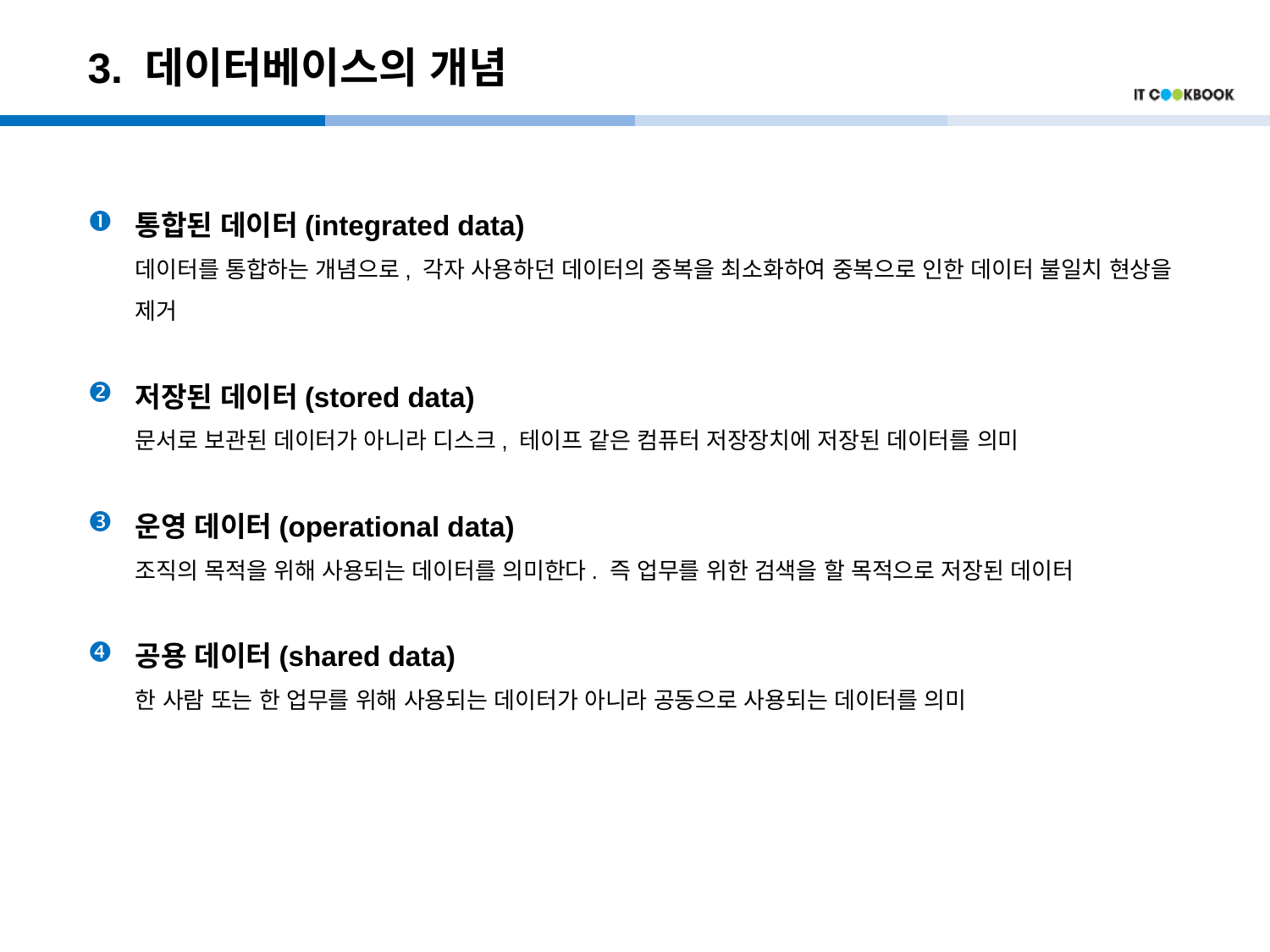

# 3. 데이터베이스의 개념

통합된 데이터(integrated data)
데이터를 통합하는 개념으로, 각자 사용하던 데이터의 중복을 최소화하여 중복으로 인한 데이터 불일치 현상을 제거

저장된 데이터(stored data)
문서로 보관된 데이터가 아니라 디스크, 테이프 같은 컴퓨터 저장장치에 저장된 데이터를 의미

운영 데이터(operational data)
조직의 목적을 위해 사용되는 데이터를 의미한다. 즉 업무를 위한 검색을 할 목적으로 저장된 데이터

공용 데이터(shared data)
한 사람 또는 한 업무를 위해 사용되는 데이터가 아니라 공동으로 사용되는 데이터를 의미